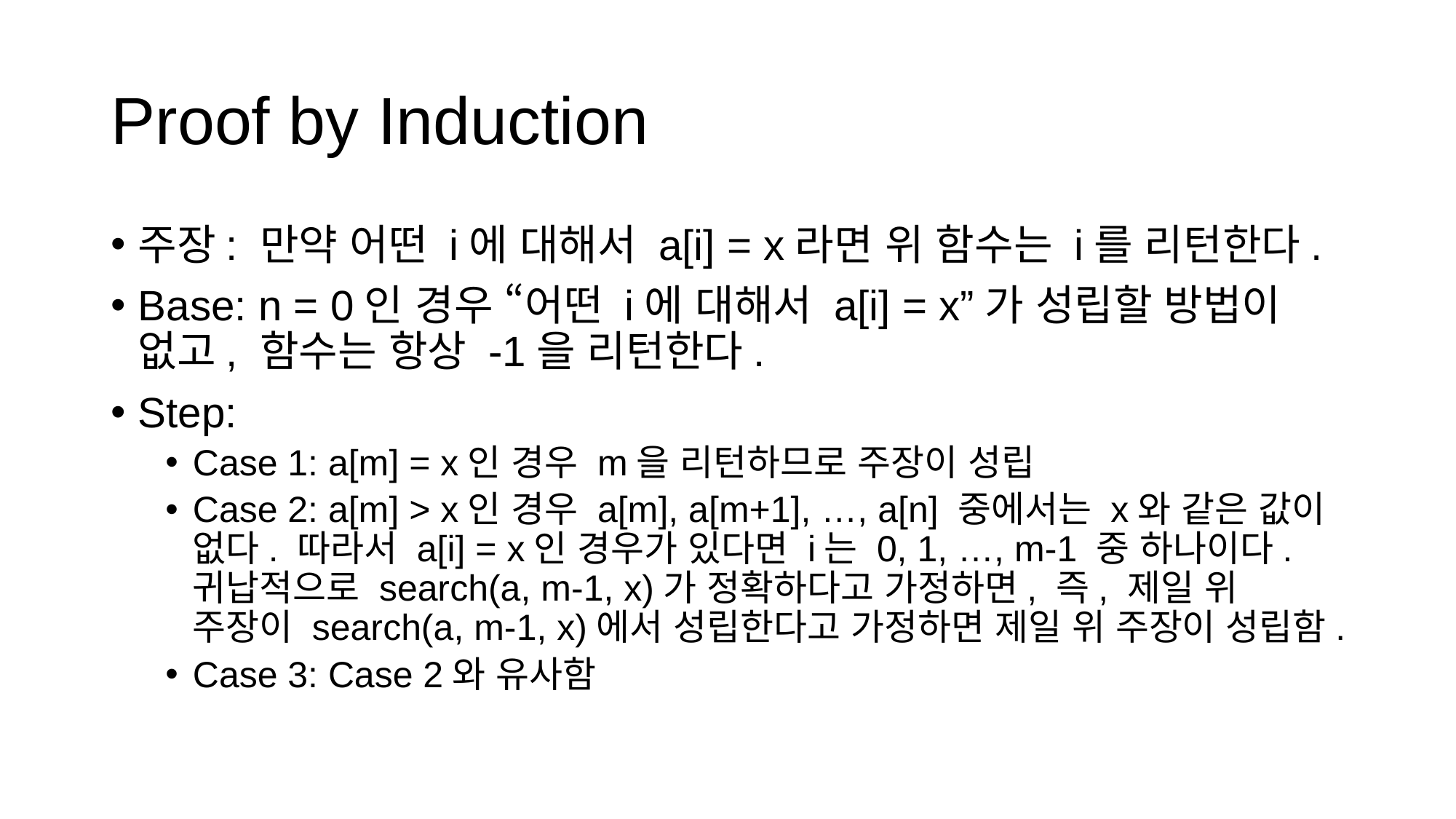

# Proof by Induction
주장: 만약 어떤 i에 대해서 a[i] = x라면 위 함수는 i를 리턴한다.
Base: n = 0인 경우 “어떤 i에 대해서 a[i] = x”가 성립할 방법이 없고, 함수는 항상 -1을 리턴한다.
Step:
Case 1: a[m] = x인 경우 m을 리턴하므로 주장이 성립
Case 2: a[m] > x인 경우 a[m], a[m+1], …, a[n] 중에서는 x와 같은 값이 없다. 따라서 a[i] = x인 경우가 있다면 i는 0, 1, …, m-1 중 하나이다. 귀납적으로 search(a, m-1, x)가 정확하다고 가정하면, 즉, 제일 위 주장이 search(a, m-1, x)에서 성립한다고 가정하면 제일 위 주장이 성립함.
Case 3: Case 2와 유사함